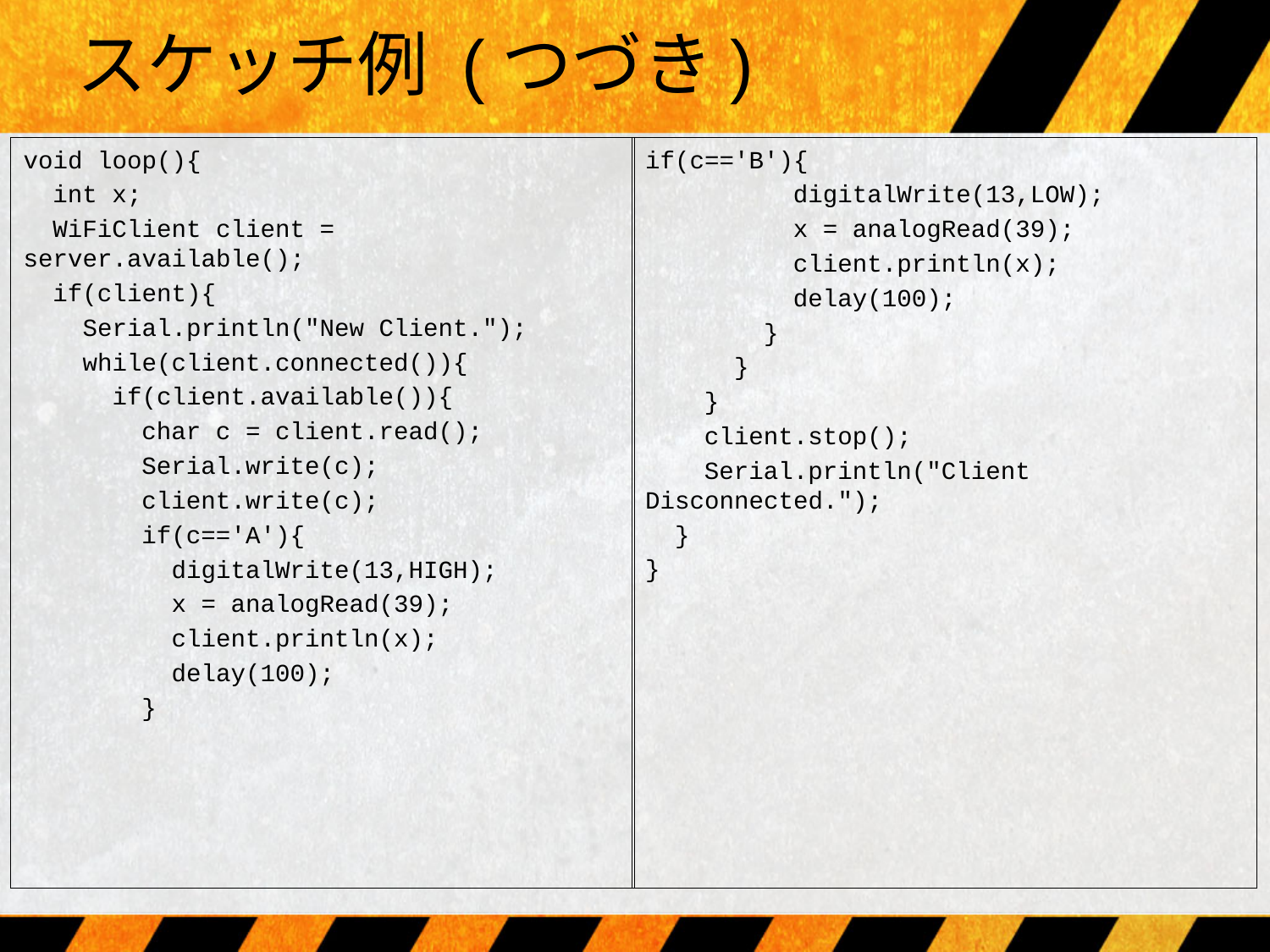

# スケッチ例 (つづき)
void loop(){
  int x;
  WiFiClient client = server.available();
  if(client){
    Serial.println("New Client.");
    while(client.connected()){
      if(client.available()){
        char c = client.read();
        Serial.write(c);
        client.write(c);
        if(c=='A'){
          digitalWrite(13,HIGH);
          x = analogRead(39);
          client.println(x);
          delay(100);
        }
if(c=='B'){
          digitalWrite(13,LOW);
          x = analogRead(39);
          client.println(x);
          delay(100);
        }
      }
    }
    client.stop();
    Serial.println("Client Disconnected.");
  }
}